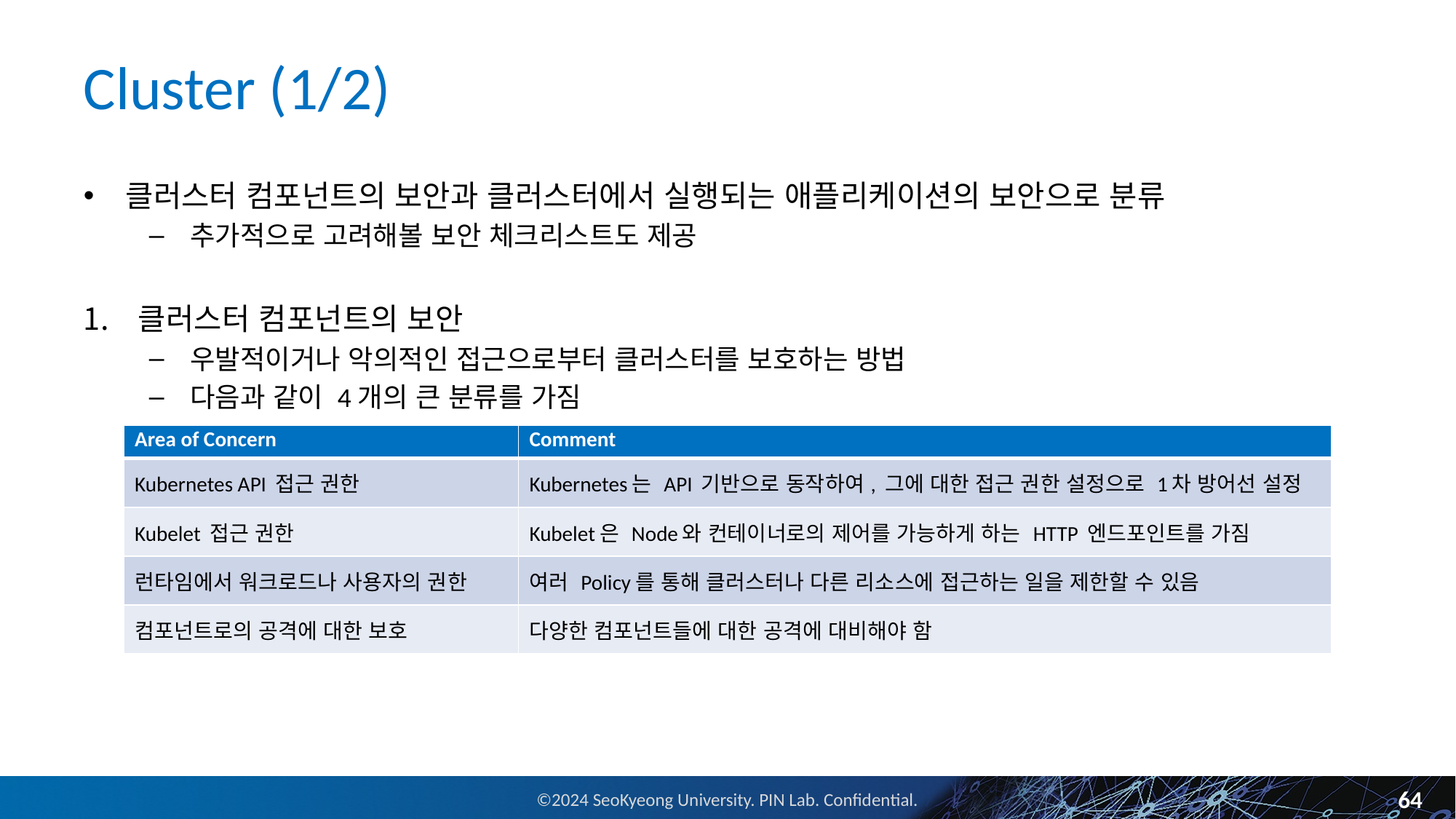

# Cluster (1/2)
클러스터 컴포넌트의 보안과 클러스터에서 실행되는 애플리케이션의 보안으로 분류
추가적으로 고려해볼 보안 체크리스트도 제공

클러스터 컴포넌트의 보안
우발적이거나 악의적인 접근으로부터 클러스터를 보호하는 방법
다음과 같이 4개의 큰 분류를 가짐

| Area of Concern | Comment |
| --- | --- |
| Kubernetes API 접근 권한 | Kubernetes는 API 기반으로 동작하여, 그에 대한 접근 권한 설정으로 1차 방어선 설정 |
| Kubelet 접근 권한 | Kubelet은 Node와 컨테이너로의 제어를 가능하게 하는 HTTP 엔드포인트를 가짐 |
| 런타임에서 워크로드나 사용자의 권한 | 여러 Policy를 통해 클러스터나 다른 리소스에 접근하는 일을 제한할 수 있음 |
| 컴포넌트로의 공격에 대한 보호 | 다양한 컴포넌트들에 대한 공격에 대비해야 함 |
64